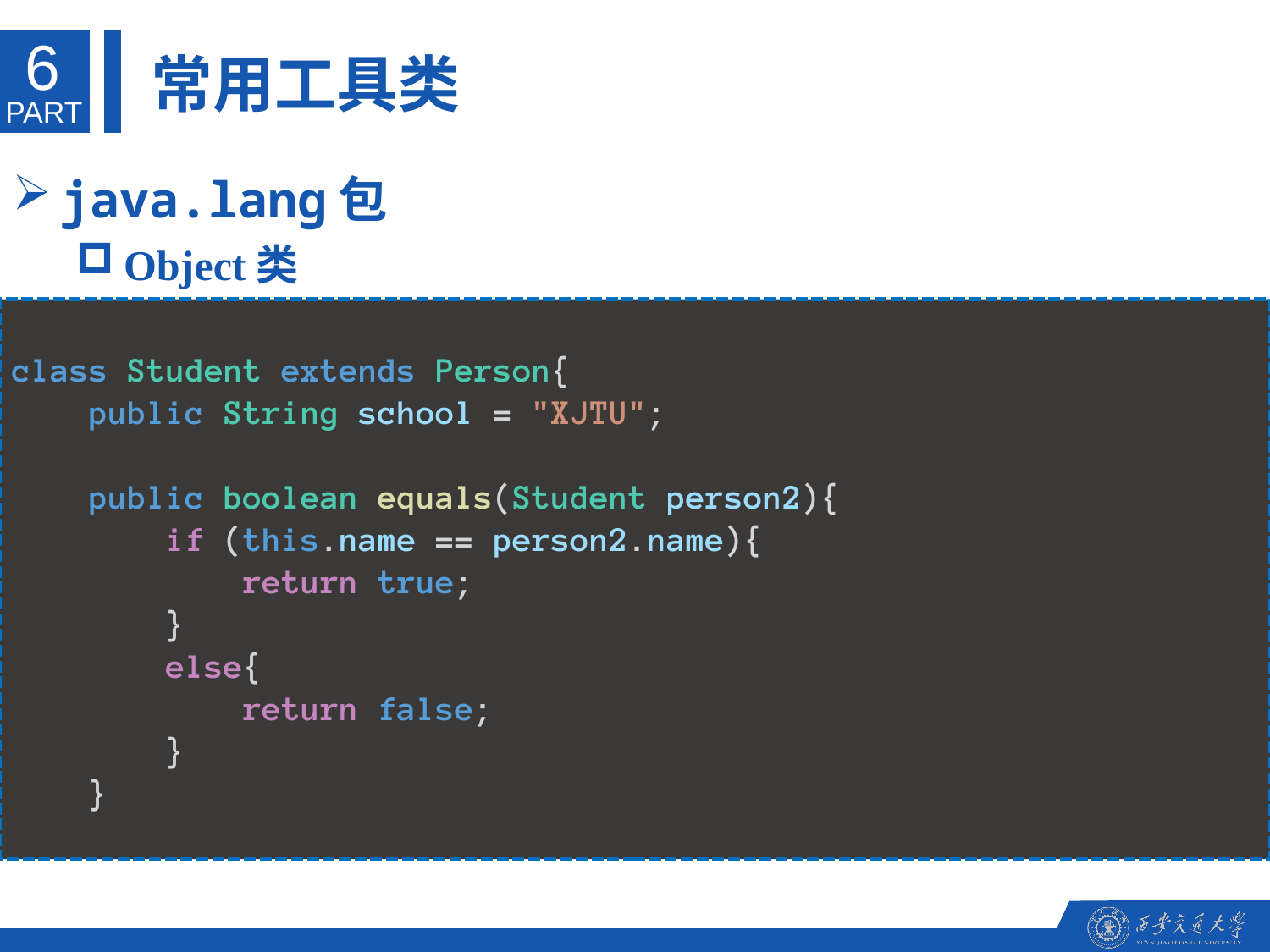

6
常用工具类
PART
java.lang包
Object类

class Student extends Person{
    public String school = "XJTU";
    public boolean equals(Student person2){
        if (this.name == person2.name){
            return true;
        }
        else{
            return false;
        }
    }